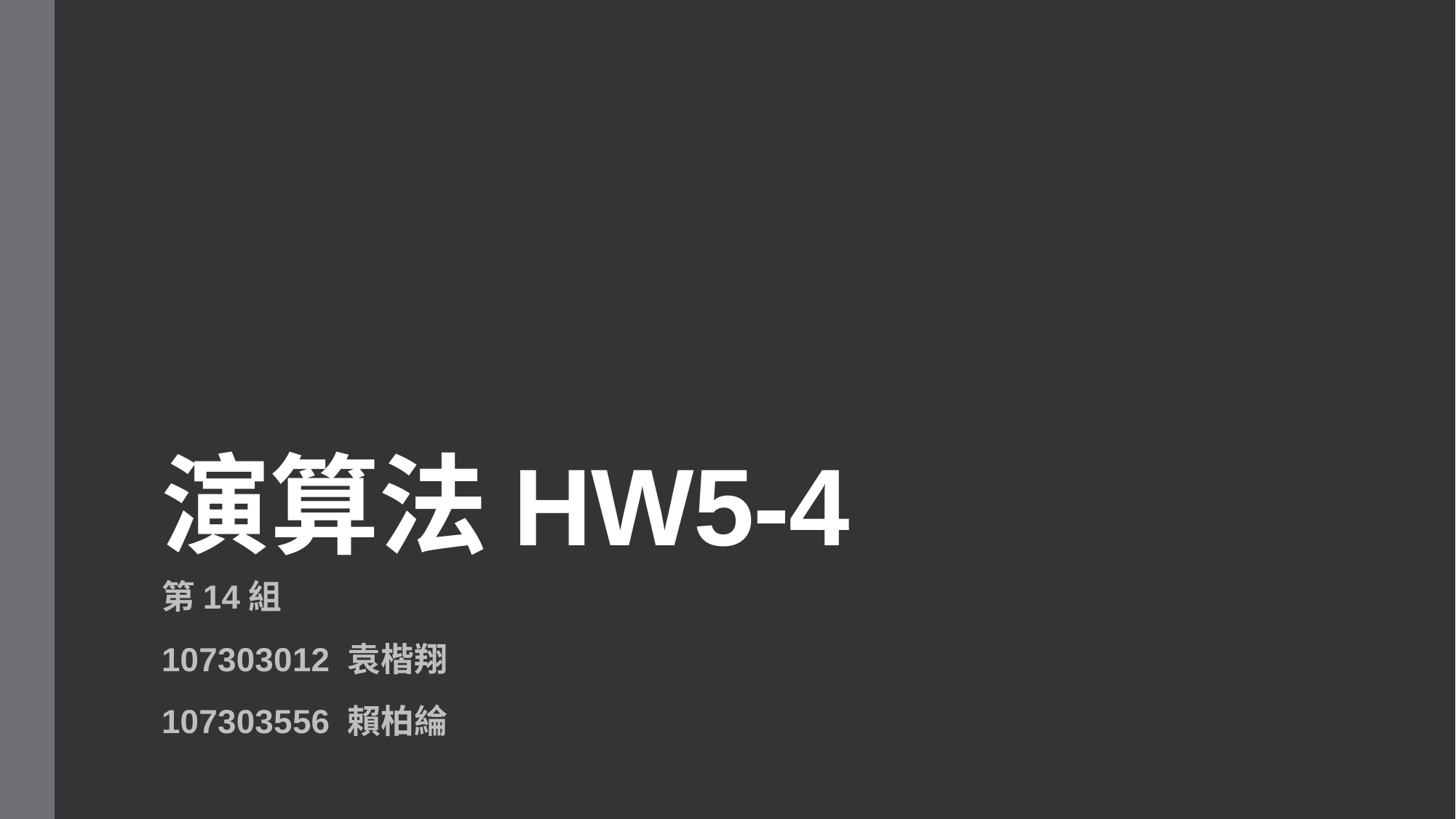

# 演算法HW5-4
第14組
107303012 袁楷翔
107303556 賴柏綸